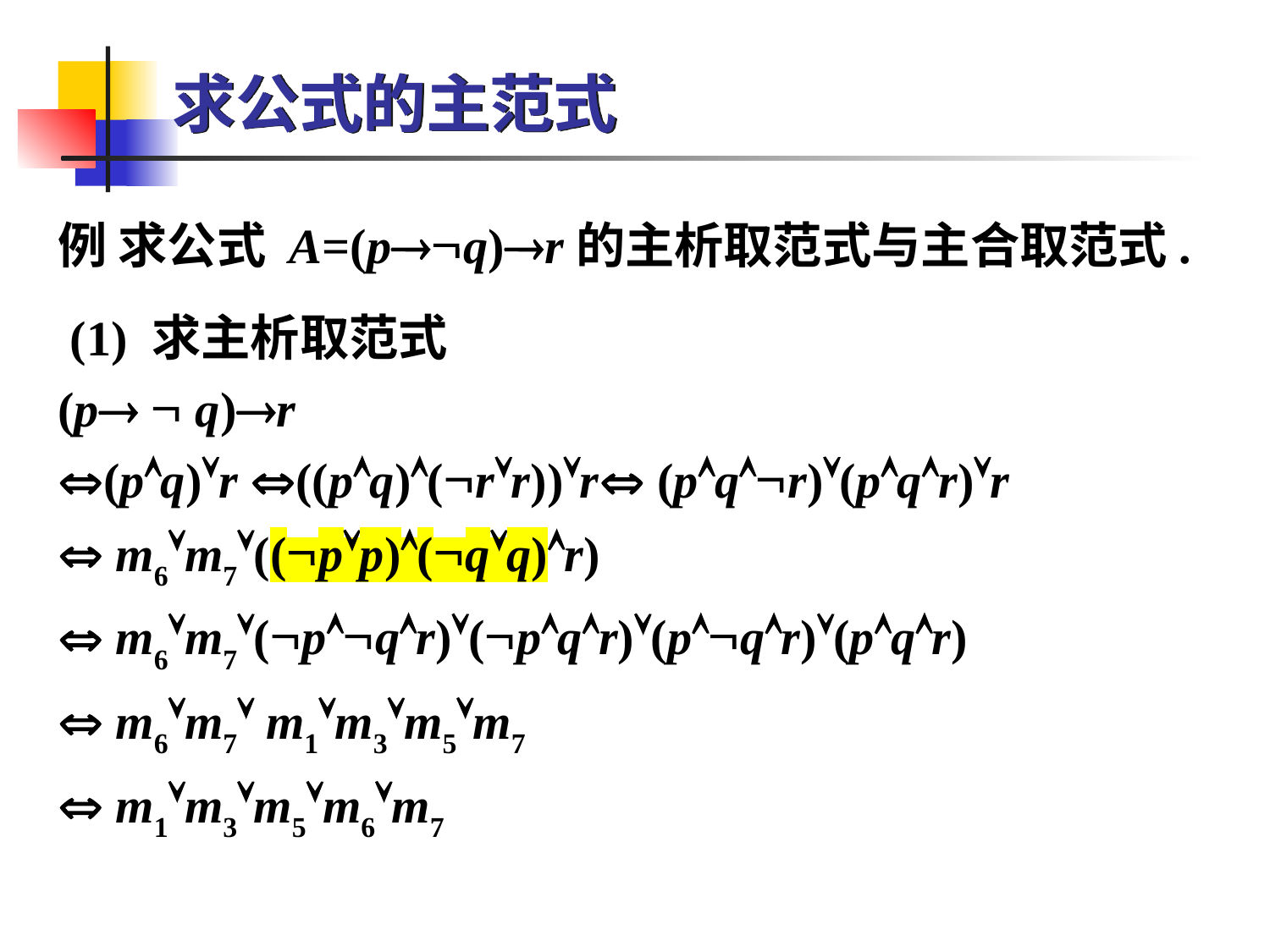

# 求公式的主范式
例 求公式 A=(p→¬q)→r的主析取范式与主合取范式.
 (1) 求主析取范式
(p→ ¬ q)→r
⇔(p∧q)∨r ⇔((p∧q)∧(¬r∨r))∨r⇔ (p∧q∧¬r)∨(p∧q∧r)∨r
⇔ m6∨m7∨((¬p∨p)∧(¬q∨q)∧r)
⇔ m6∨m7∨(¬p∧¬q∧r)∨(¬p∧q∧r)∨(p∧¬q∧r)∨(p∧q∧r)
⇔ m6∨m7∨ m1∨m3∨m5∨m7
⇔ m1∨m3∨m5∨m6∨m7